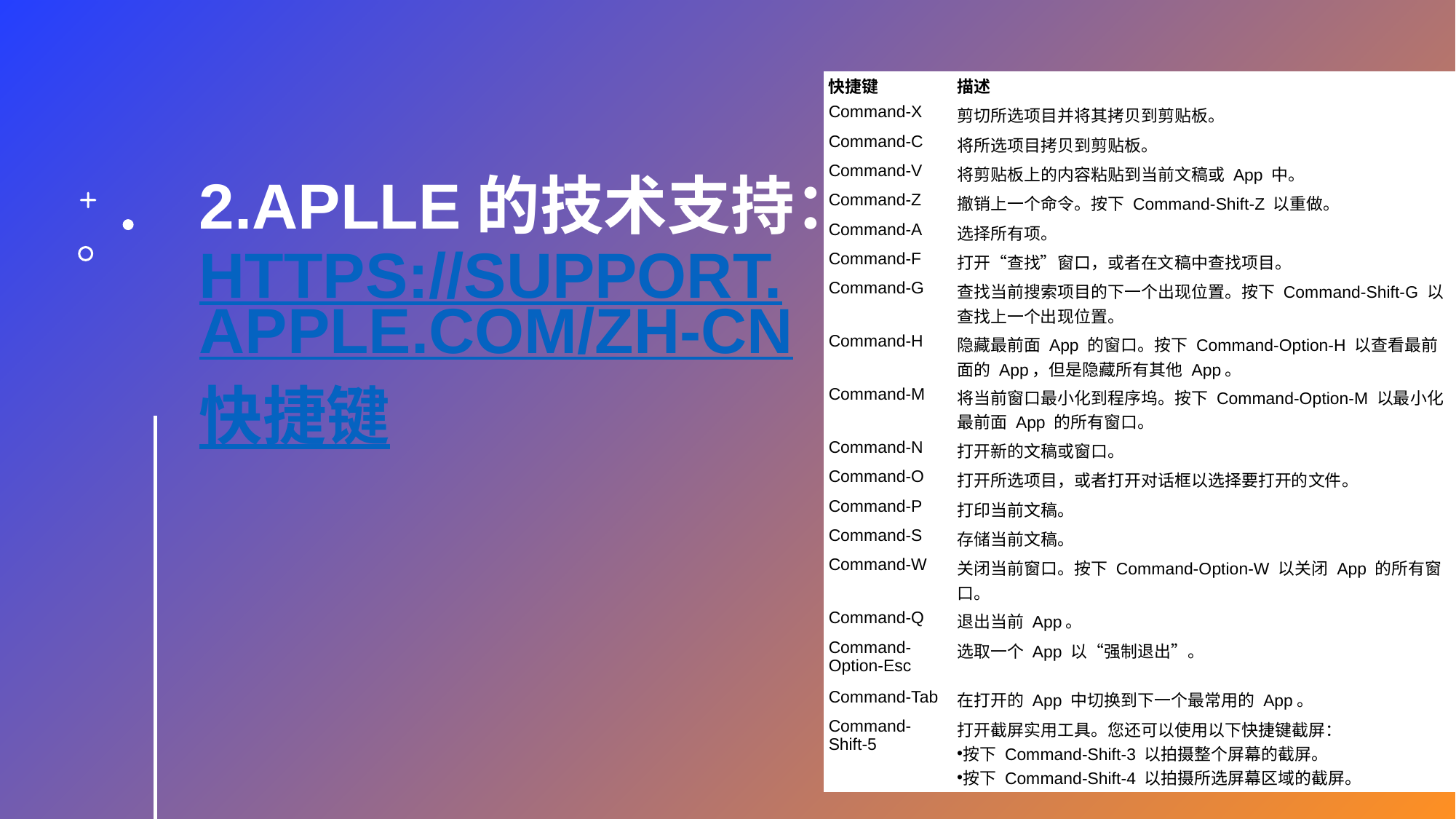

2.Aplle的技术支持：https://support.apple.com/zh-cn
快捷键
| 快捷键 | 描述 |
| --- | --- |
| Command-X | 剪切所选项目并将其拷贝到剪贴板。 |
| Command-C | 将所选项目拷贝到剪贴板。 |
| Command-V | 将剪贴板上的内容粘贴到当前文稿或 App 中。 |
| Command-Z | 撤销上一个命令。按下 Command-Shift-Z 以重做。 |
| Command-A | 选择所有项。 |
| Command-F | 打开“查找”窗口，或者在文稿中查找项目。 |
| Command-G | 查找当前搜索项目的下一个出现位置。按下 Command-Shift-G 以查找上一个出现位置。 |
| Command-H | 隐藏最前面 App 的窗口。按下 Command-Option-H 以查看最前面的 App，但是隐藏所有其他 App。 |
| Command-M | 将当前窗口最小化到程序坞。按下 Command-Option-M 以最小化最前面 App 的所有窗口。 |
| Command-N | 打开新的文稿或窗口。 |
| Command-O | 打开所选项目，或者打开对话框以选择要打开的文件。 |
| Command-P | 打印当前文稿。 |
| Command-S | 存储当前文稿。 |
| Command-W | 关闭当前窗口。按下 Command-Option-W 以关闭 App 的所有窗口。 |
| Command-Q | 退出当前 App。 |
| Command-Option-Esc | 选取一个 App 以“强制退出”。 |
| Command-Tab | 在打开的 App 中切换到下一个最常用的 App。 |
| Command-Shift-5 | 打开截屏实用工具。您还可以使用以下快捷键截屏： 按下 Command-Shift-3 以拍摄整个屏幕的截屏。 按下 Command-Shift-4 以拍摄所选屏幕区域的截屏。 |